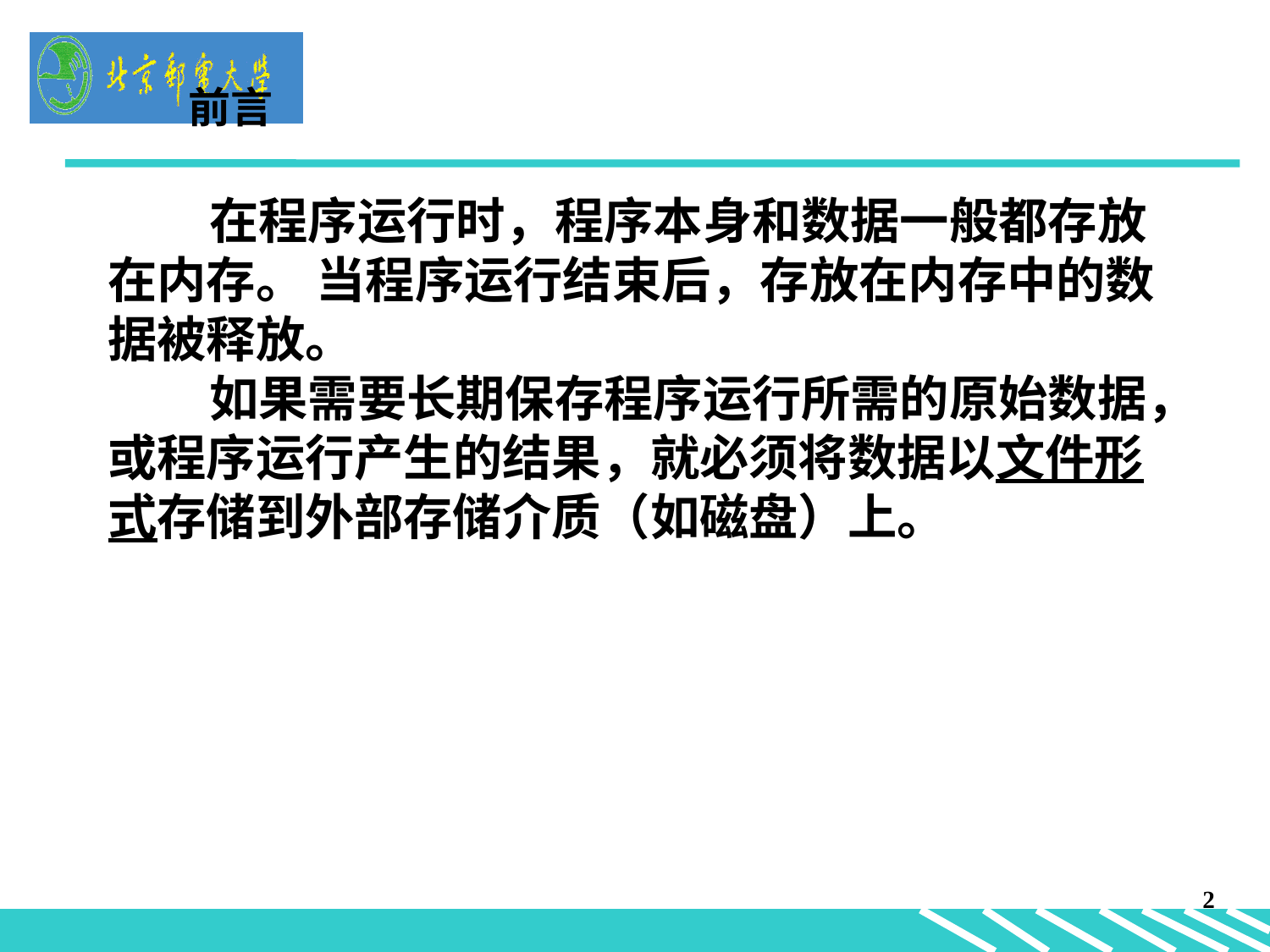

前言
        在程序运行时，程序本身和数据一般都存放在内存。 当程序运行结束后，存放在内存中的数据被释放。
        如果需要长期保存程序运行所需的原始数据，或程序运行产生的结果，就必须将数据以文件形式存储到外部存储介质（如磁盘）上。
2